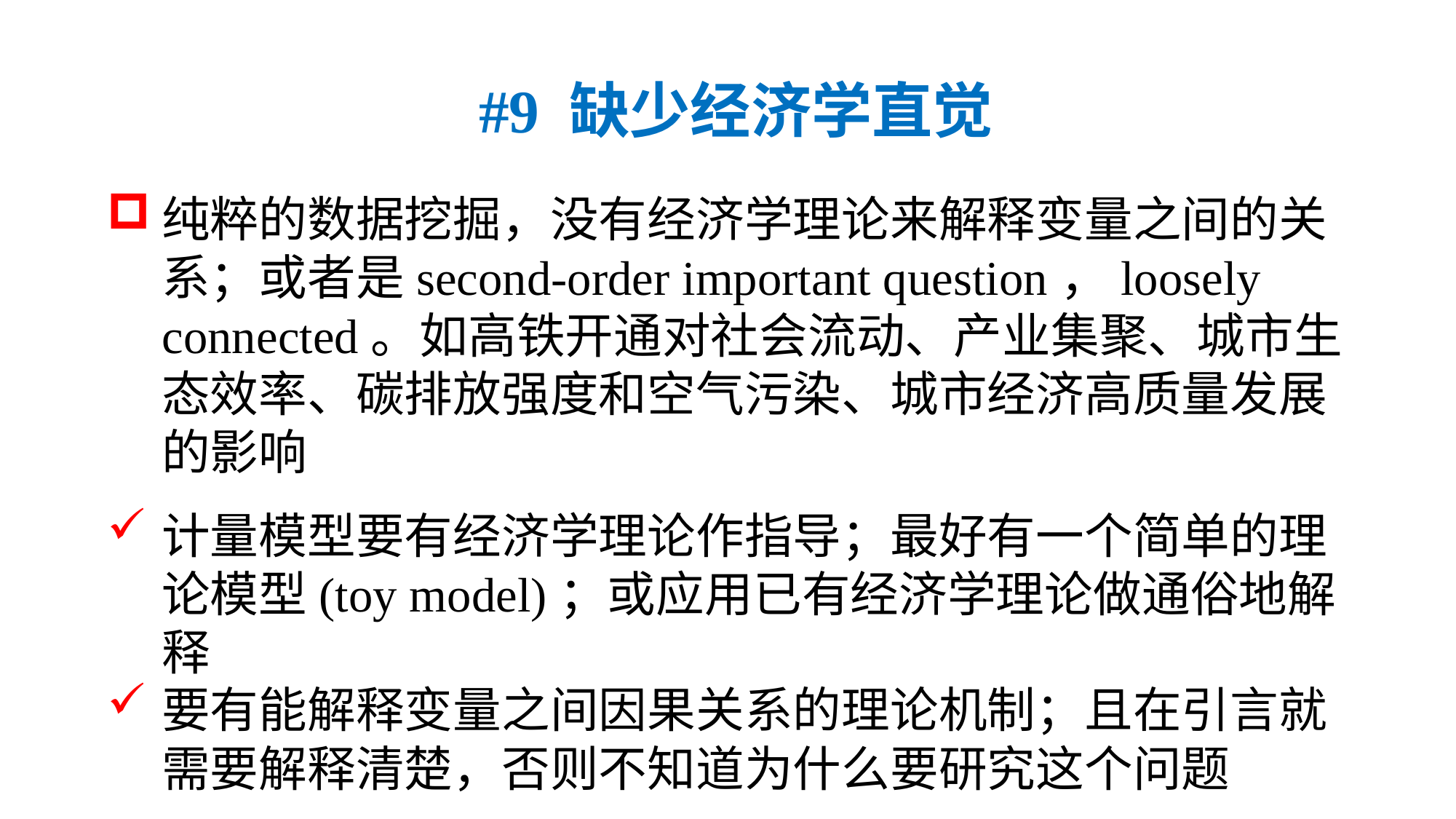

#9 缺少经济学直觉

纯粹的数据挖掘，没有经济学理论来解释变量之间的关系；或者是second-order important question，loosely connected。如高铁开通对社会流动、产业集聚、城市生态效率、碳排放强度和空气污染、城市经济高质量发展的影响

计量模型要有经济学理论作指导；最好有一个简单的理论模型(toy model)；或应用已有经济学理论做通俗地解释
要有能解释变量之间因果关系的理论机制；且在引言就需要解释清楚，否则不知道为什么要研究这个问题